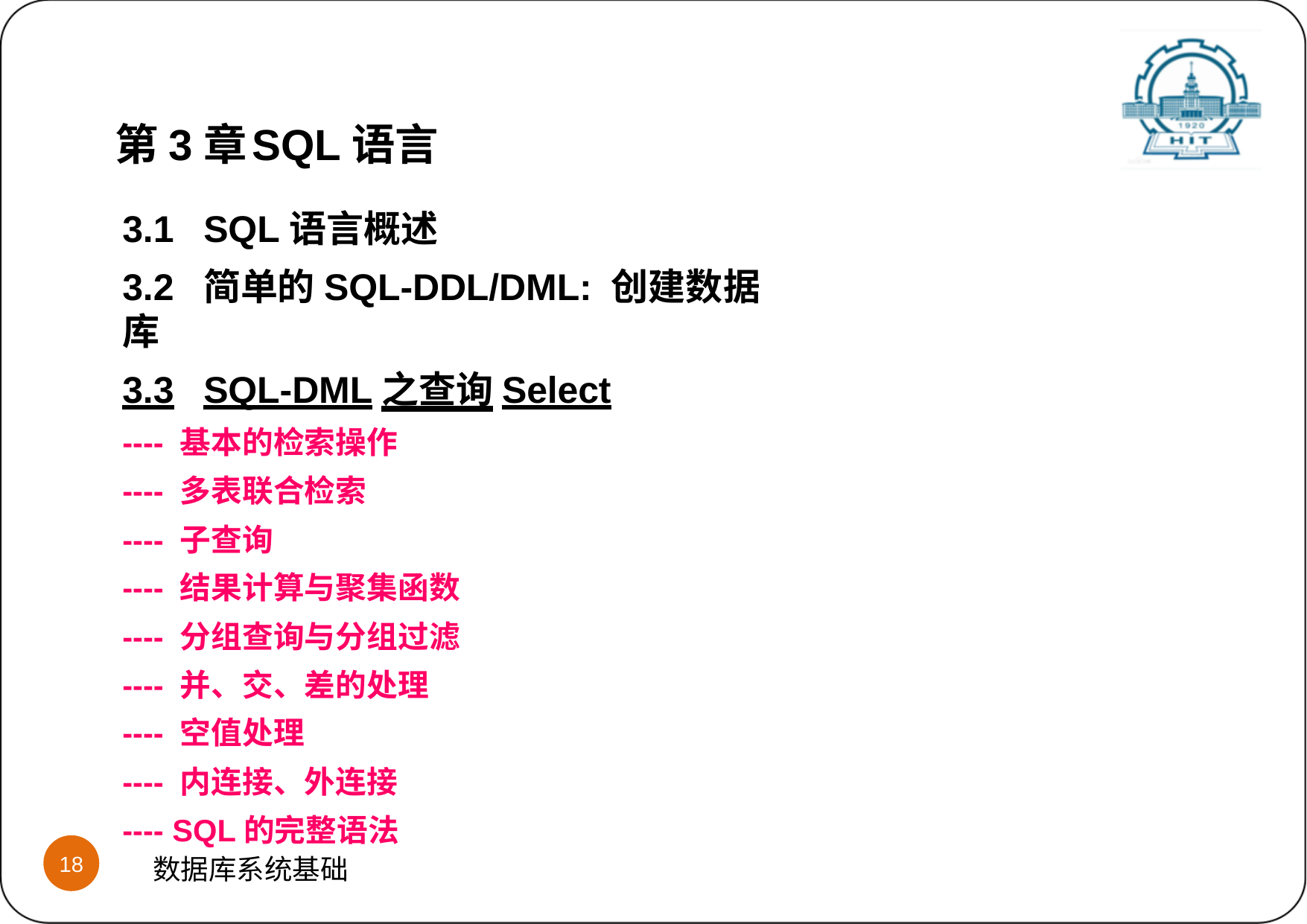

第3章	SQL语言
3.1	SQL语言概述
3.2	简单的SQL-DDL/DML: 创建数据库
3.3	SQL-DML之查询Select
---- 基本的检索操作
---- 多表联合检索
---- 子查询
---- 结果计算与聚集函数
---- 分组查询与分组过滤
---- 并、交、差的处理
---- 空值处理
---- 内连接、外连接
---- SQL的完整语法